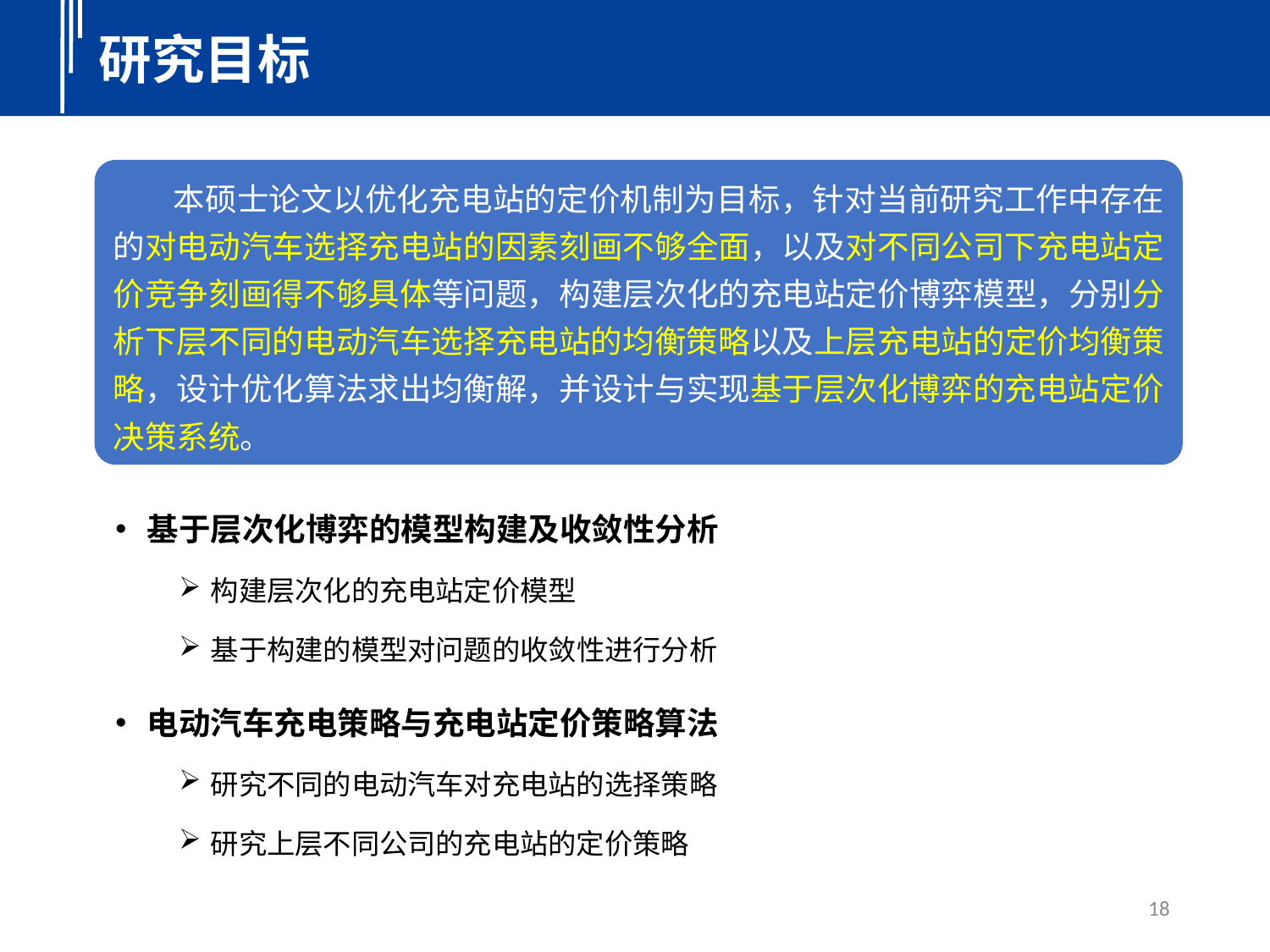

研究目标
       本硕士论文以优化充电站的定价机制为目标，针对当前研究工作中存在的对电动汽车选择充电站的因素刻画不够全面，以及对不同公司下充电站定价竞争刻画得不够具体等问题，构建层次化的充电站定价博弈模型，分别分析下层不同的电动汽车选择充电站的均衡策略以及上层充电站的定价均衡策略，设计优化算法求出均衡解，并设计与实现基于层次化博弈的充电站定价决策系统。
基于层次化博弈的模型构建及收敛性分析
构建层次化的充电站定价模型
基于构建的模型对问题的收敛性进行分析
电动汽车充电策略与充电站定价策略算法
研究不同的电动汽车对充电站的选择策略
研究上层不同公司的充电站的定价策略
18